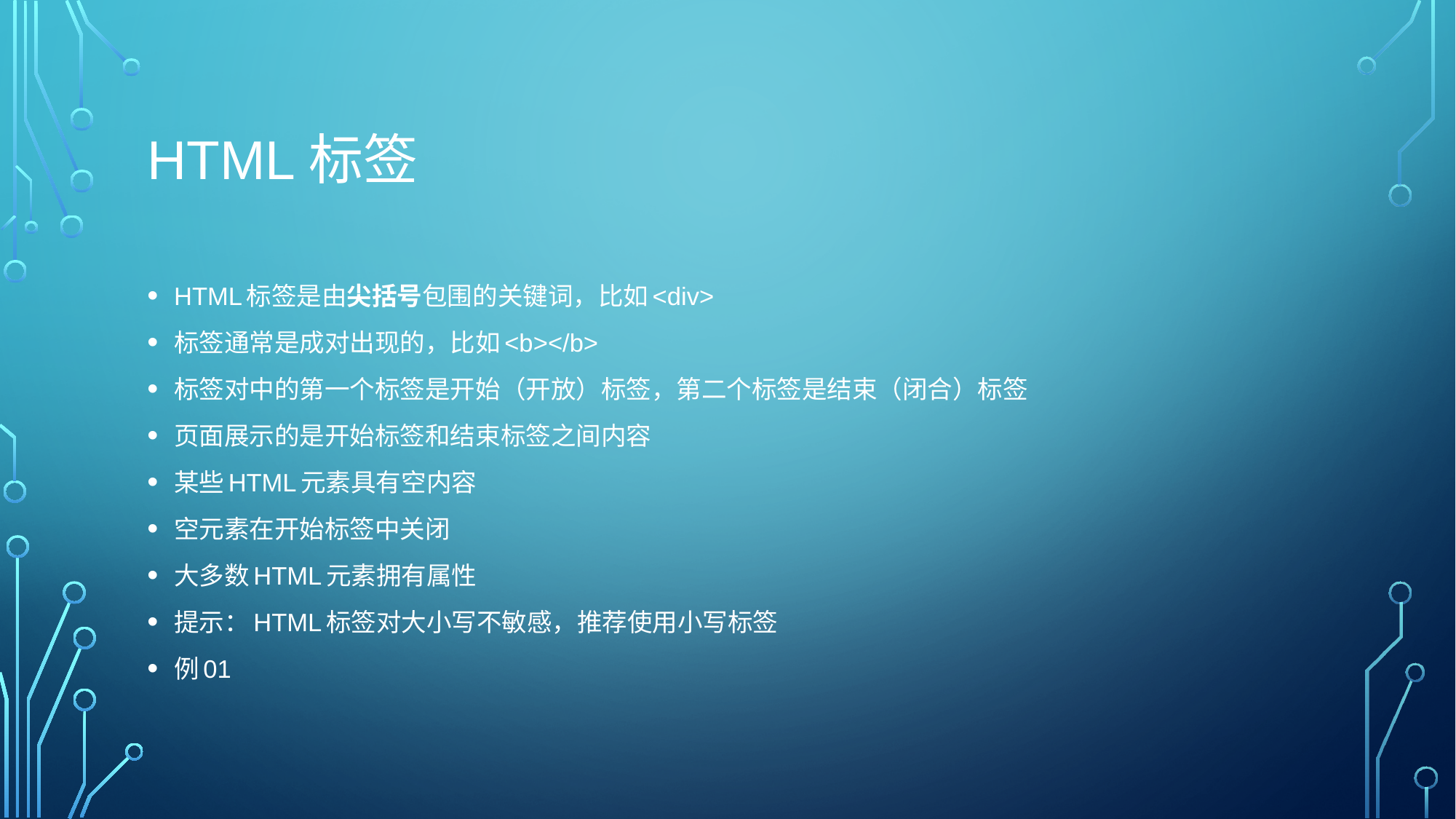

# HTML标签
HTML标签是由尖括号包围的关键词，比如<div>
标签通常是成对出现的，比如<b></b>
标签对中的第一个标签是开始（开放）标签，第二个标签是结束（闭合）标签
页面展示的是开始标签和结束标签之间内容
某些HTML元素具有空内容
空元素在开始标签中关闭
大多数HTML元素拥有属性
提示：HTML标签对大小写不敏感，推荐使用小写标签
例01